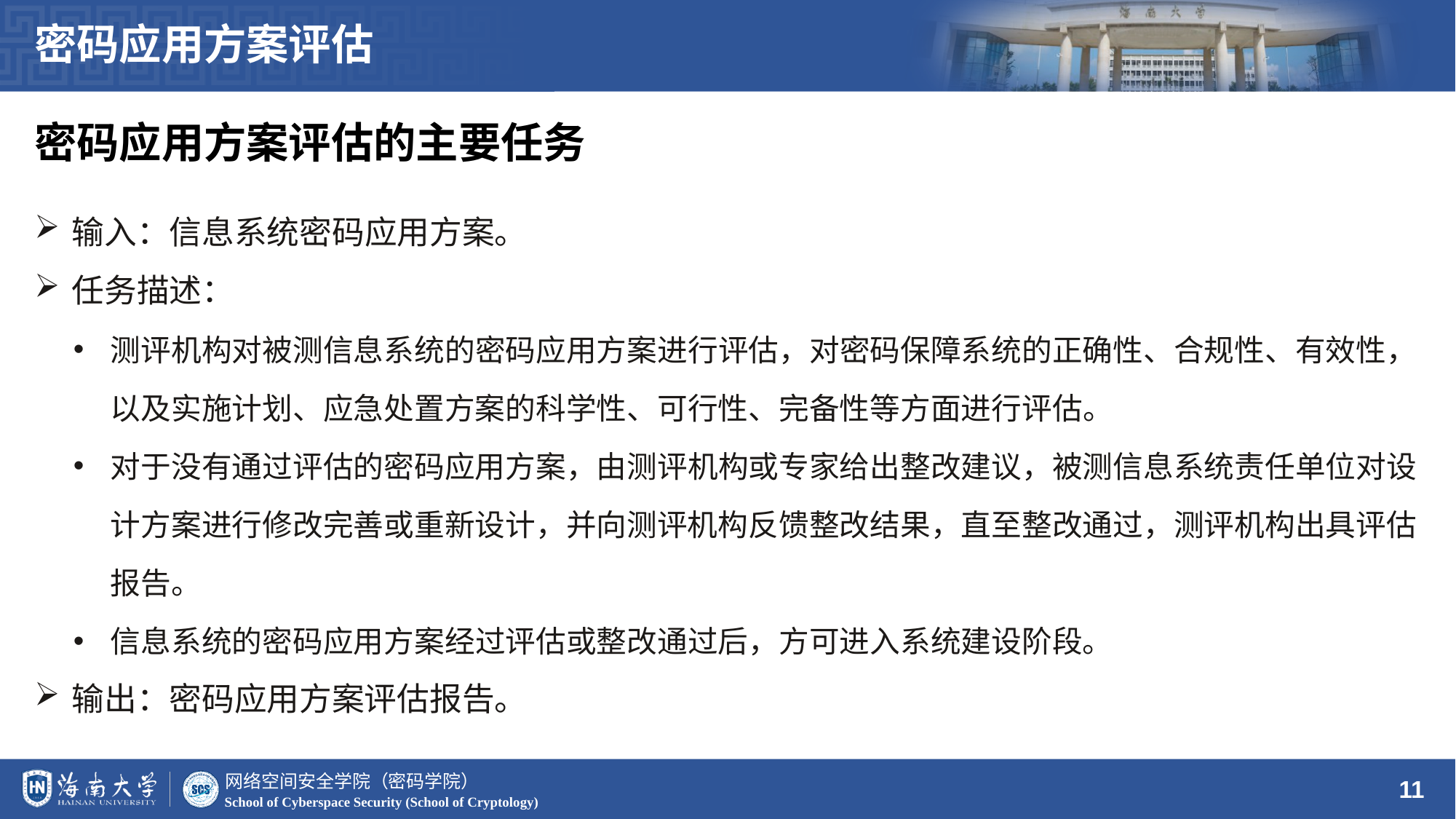

密码应用方案评估
密码应用方案评估的主要任务
输入：信息系统密码应用方案。
任务描述：
测评机构对被测信息系统的密码应用方案进行评估，对密码保障系统的正确性、合规性、有效性，以及实施计划、应急处置方案的科学性、可行性、完备性等方面进行评估。
对于没有通过评估的密码应用方案，由测评机构或专家给出整改建议，被测信息系统责任单位对设计方案进行修改完善或重新设计，并向测评机构反馈整改结果，直至整改通过，测评机构出具评估报告。
信息系统的密码应用方案经过评估或整改通过后，方可进入系统建设阶段。
输出：密码应用方案评估报告。
11